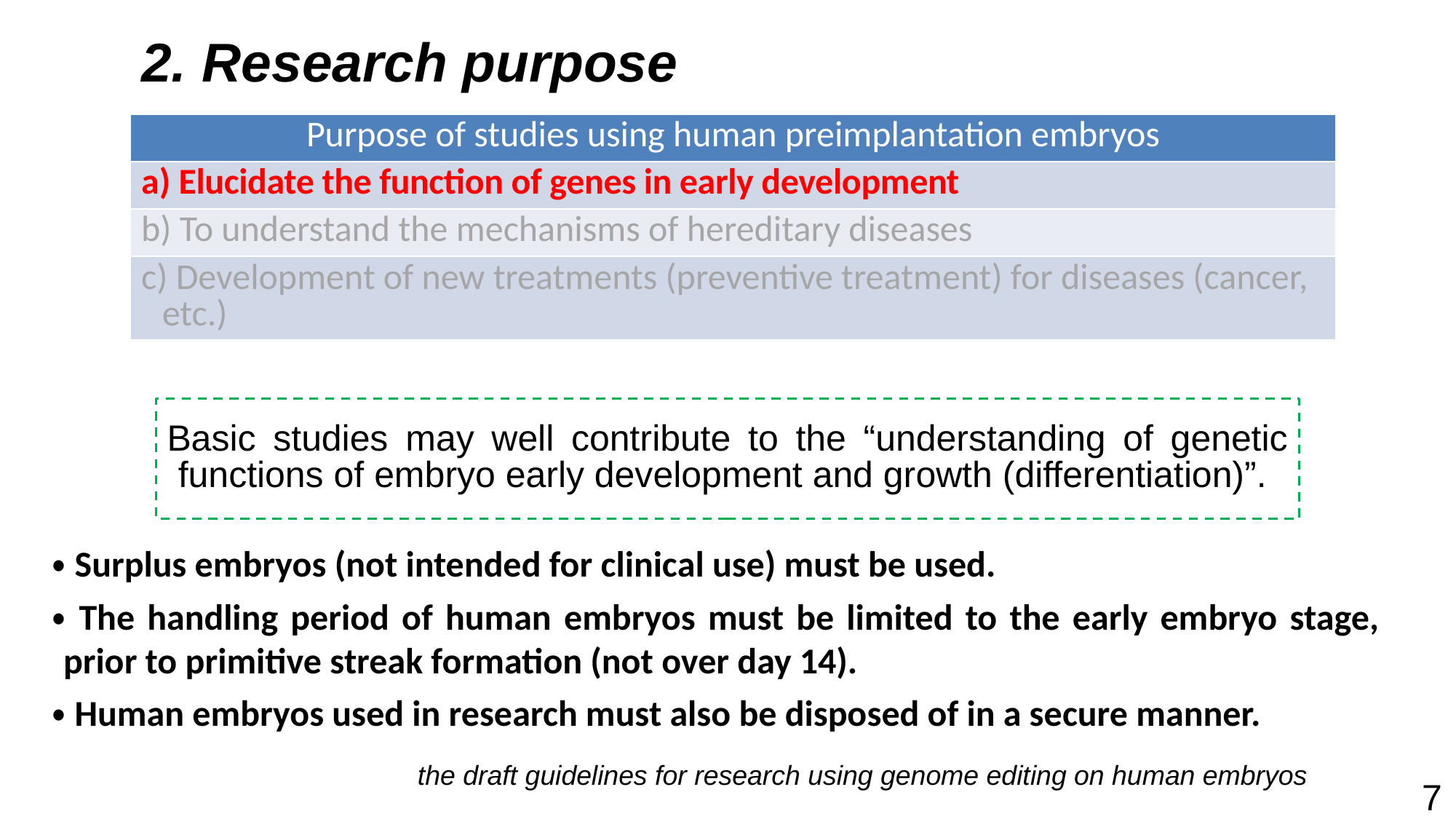

2. Research purpose
| Purpose of studies using human preimplantation embryos |
| --- |
| a) Elucidate the function of genes in early development |
| b) To understand the mechanisms of hereditary diseases |
| c) Development of new treatments (preventive treatment) for diseases (cancer, etc.) |
Basic studies may well contribute to the “understanding of genetic functions of embryo early development and growth (differentiation)”.
・Surplus embryos (not intended for clinical use) must be used.
・The handling period of human embryos must be limited to the early embryo stage, prior to primitive streak formation (not over day 14).
・Human embryos used in research must also be disposed of in a secure manner.
the draft guidelines for research using genome editing on human embryos
7